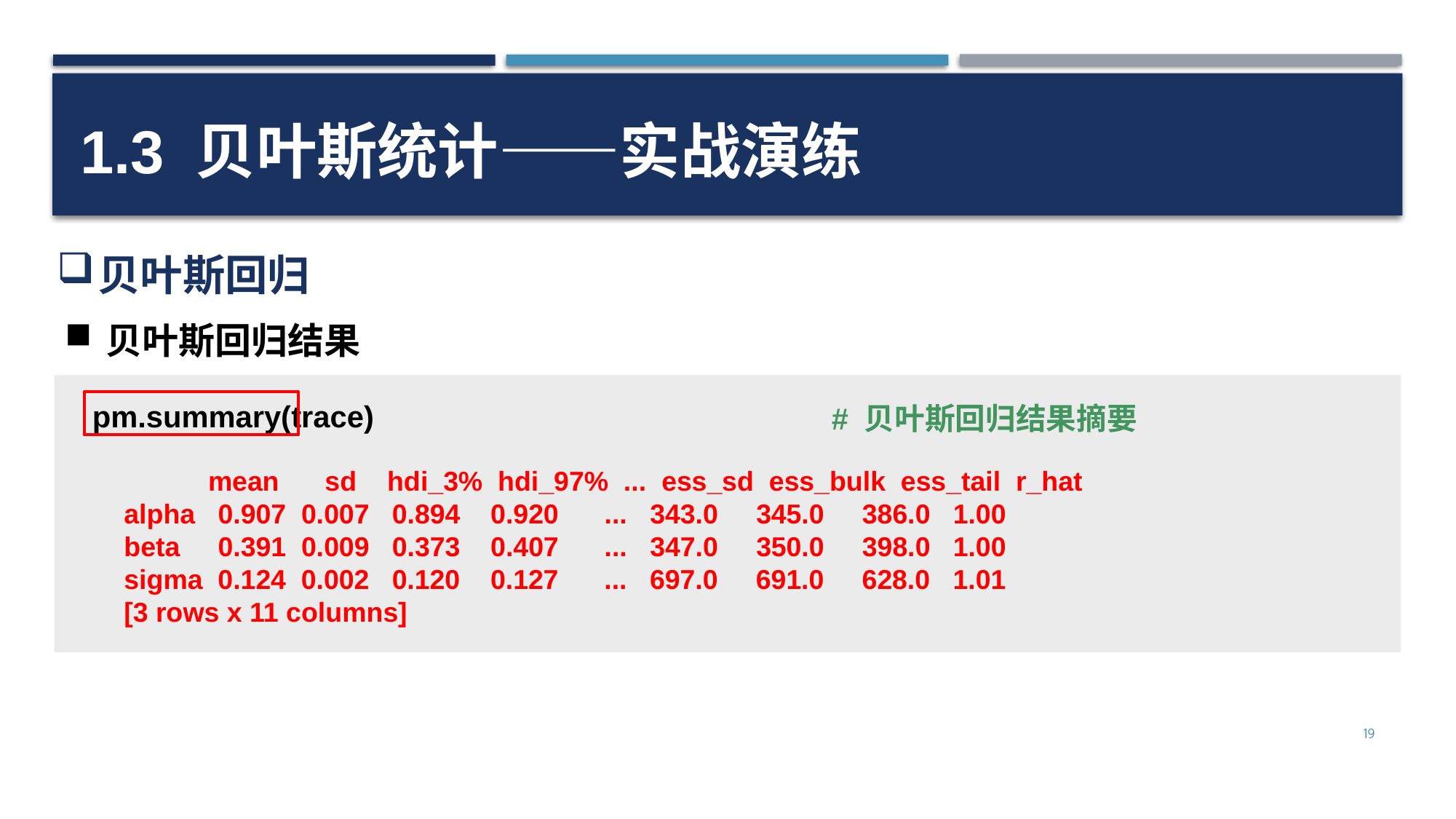

1.3 贝叶斯统计——实战演练
贝叶斯回归
贝叶斯回归结果

pm.summary(trace)
# 贝叶斯回归结果摘要

           mean      sd    hdi_3%  hdi_97%  ...  ess_sd  ess_bulk  ess_tail  r_hat
alpha   0.907  0.007   0.894    0.920      ...   343.0     345.0     386.0   1.00
beta     0.391  0.009   0.373    0.407      ...   347.0     350.0     398.0   1.00
sigma  0.124  0.002   0.120    0.127      ...   697.0     691.0     628.0   1.01
[3 rows x 11 columns]
19